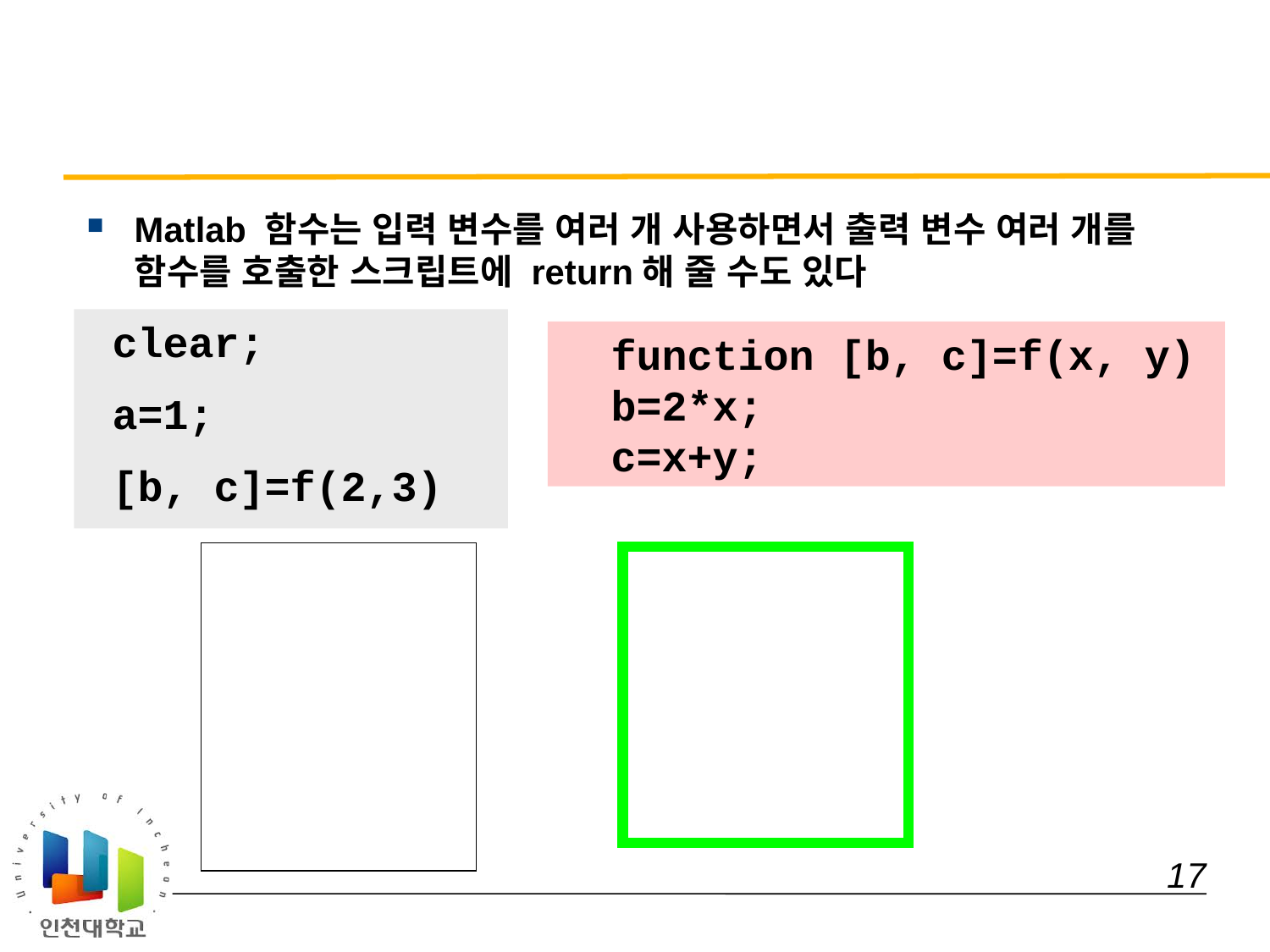

#
Matlab 함수는 입력 변수를 여러 개 사용하면서 출력 변수 여러 개를 함수를 호출한 스크립트에 return해 줄 수도 있다
 clear;
 a=1;
 [b, c]=f(2,3)
  function [b, c]=f(x, y)
  b=2*x;
  c=x+y;

 17